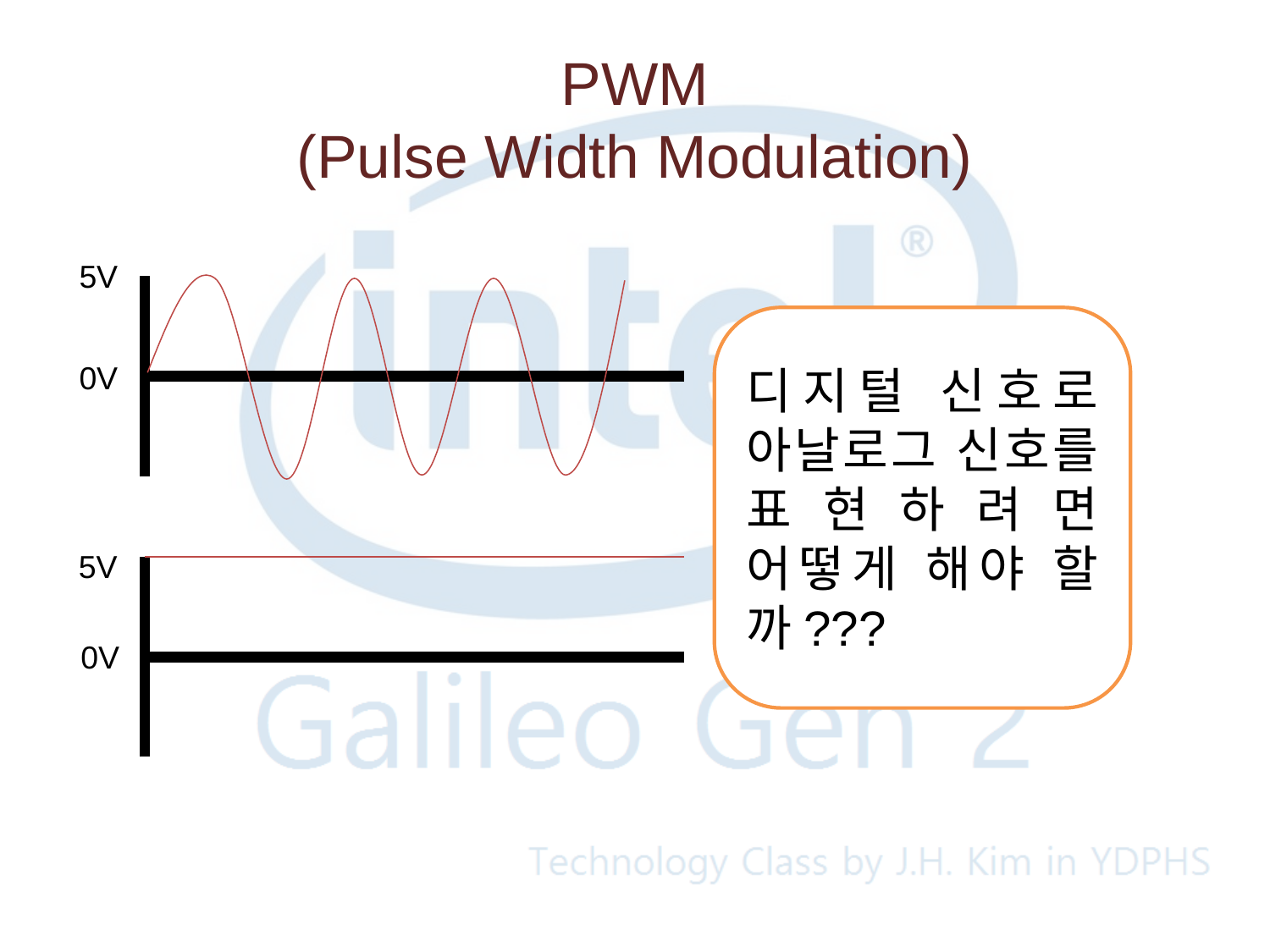

# PWM (Pulse Width Modulation)
5V

디지털 신호로 아날로그 신호를 표현하려면 어떻게 해야 할까???
아날로그 신호
0V
5V
디지털 신호
0V